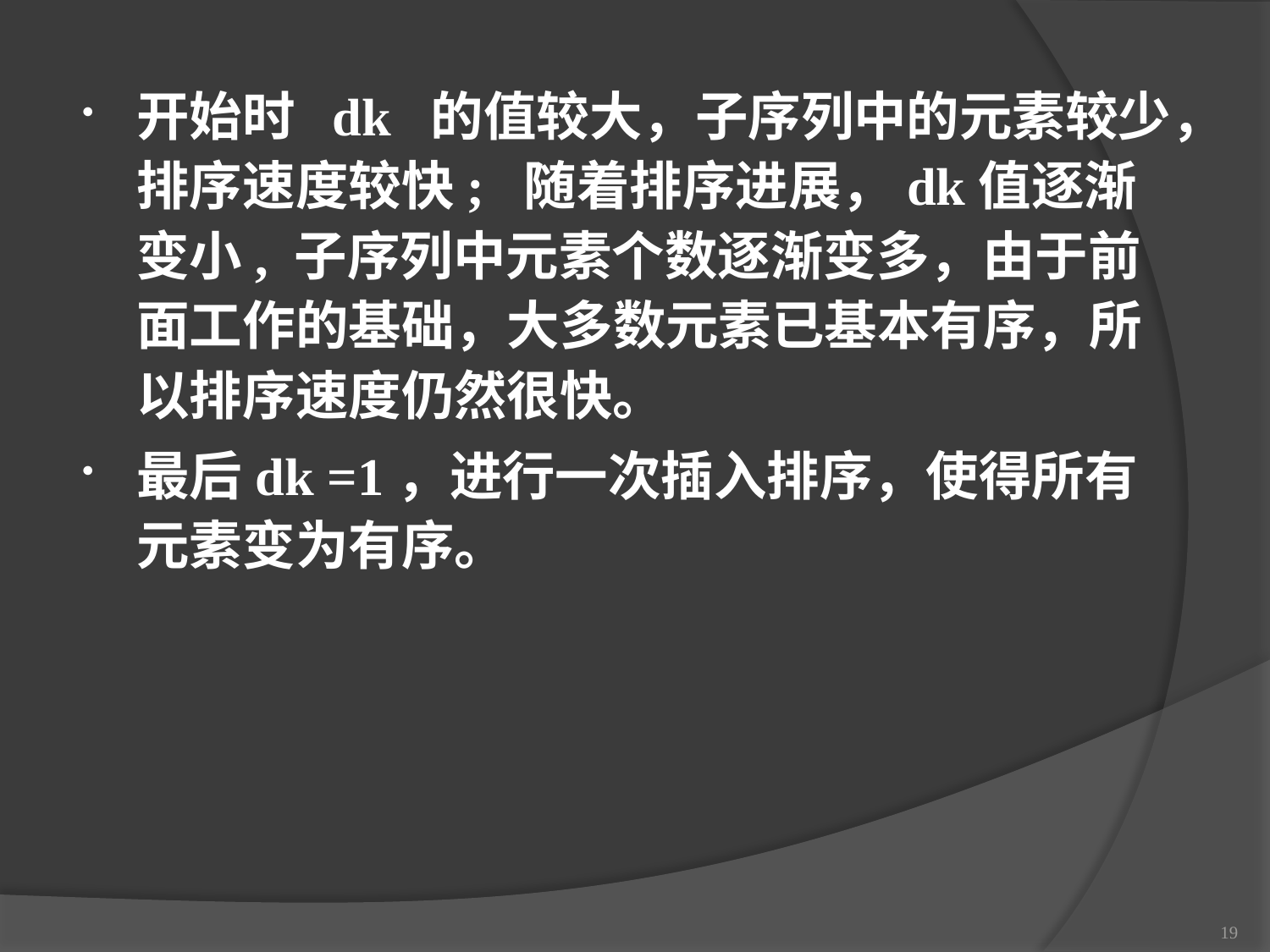

开始时  dk  的值较大，子序列中的元素较少，排序速度较快;  随着排序进展，dk值逐渐变小, 子序列中元素个数逐渐变多，由于前面工作的基础，大多数元素已基本有序，所以排序速度仍然很快。
最后dk =1，进行一次插入排序，使得所有元素变为有序。
19